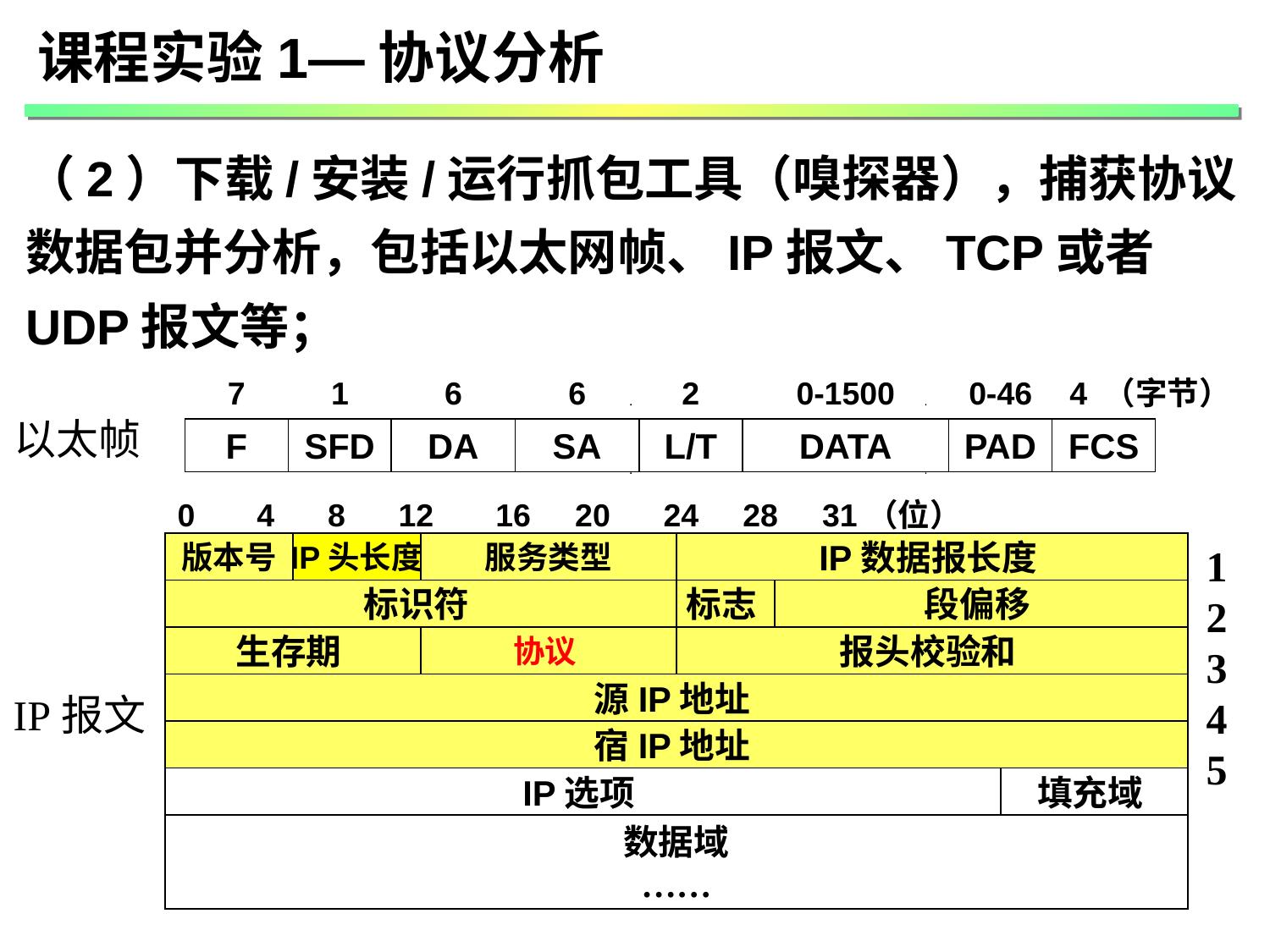

课程实验1—协议分析

（2）下载/安装/运行抓包工具（嗅探器），捕获协议数据包并分析，包括以太网帧、IP报文、TCP或者UDP报文等；
7
1
6
6
2
0-1500
0-46
4 （字节）

F
SFD
DA
SA
L/T
DATA
PAD
FCS

以太帧
0       4      8      12       16     20      24     28     31（位）
版本号
IP头长度
服务类型
IP数据报长度
1
2
3
4
5
标识符
标志
段偏移
生存期
协议
报头校验和
源IP地址
宿IP地址
IP选项
填充域
数据域
……
IP报文